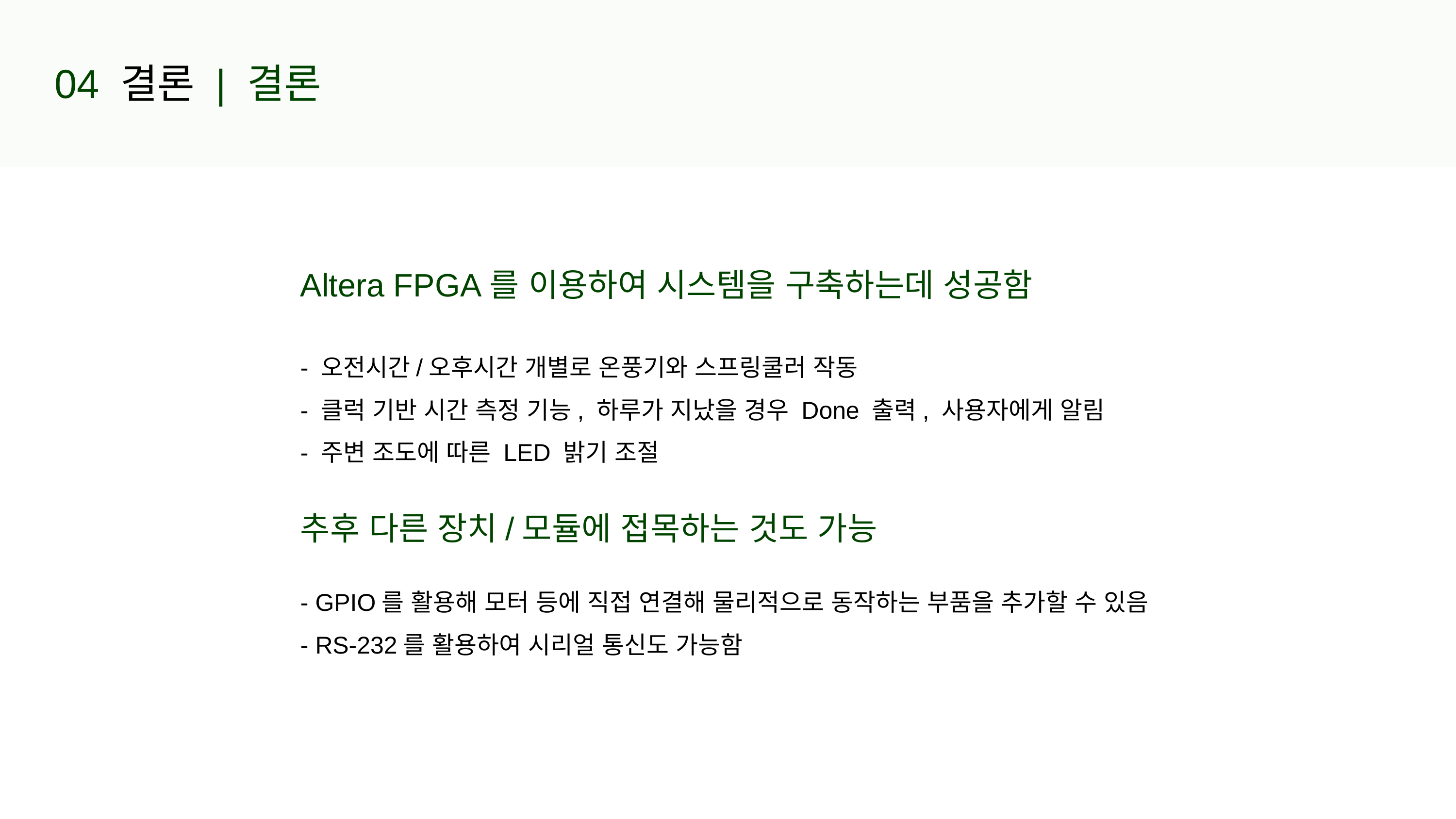

04 결론 | 결론
Altera FPGA를 이용하여 시스템을 구축하는데 성공함
- 오전시간/오후시간 개별로 온풍기와 스프링쿨러 작동
- 클럭 기반 시간 측정 기능, 하루가 지났을 경우 Done 출력, 사용자에게 알림
- 주변 조도에 따른 LED 밝기 조절
추후 다른 장치/모듈에 접목하는 것도 가능
- GPIO를 활용해 모터 등에 직접 연결해 물리적으로 동작하는 부품을 추가할 수 있음
- RS-232를 활용하여 시리얼 통신도 가능함